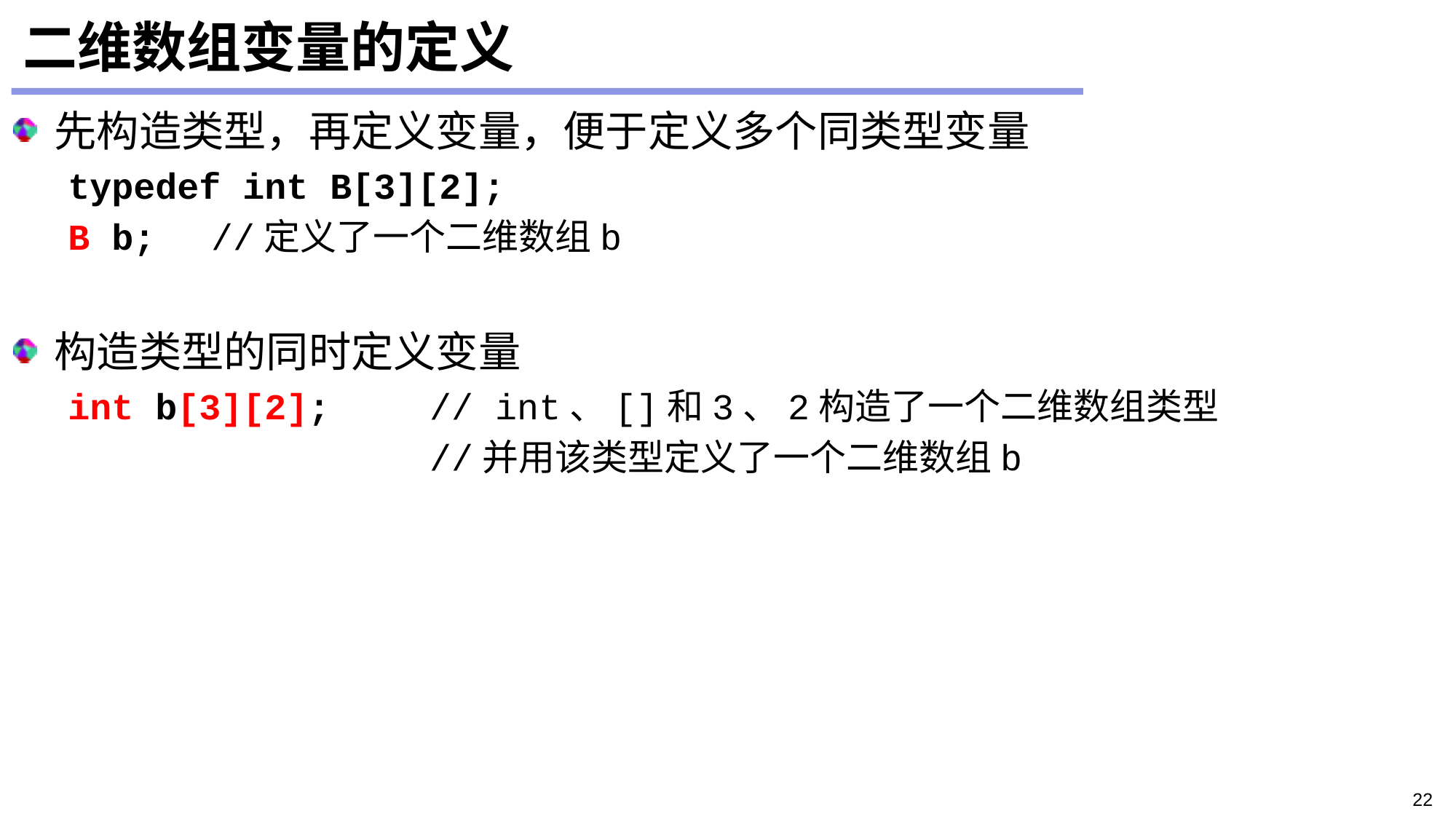

# 二维数组变量的定义
先构造类型，再定义变量，便于定义多个同类型变量
typedef int B[3][2];
B b;	//定义了一个二维数组b

构造类型的同时定义变量
int b[3][2];	// int、[]和3、2构造了一个二维数组类型
				//并用该类型定义了一个二维数组b

22